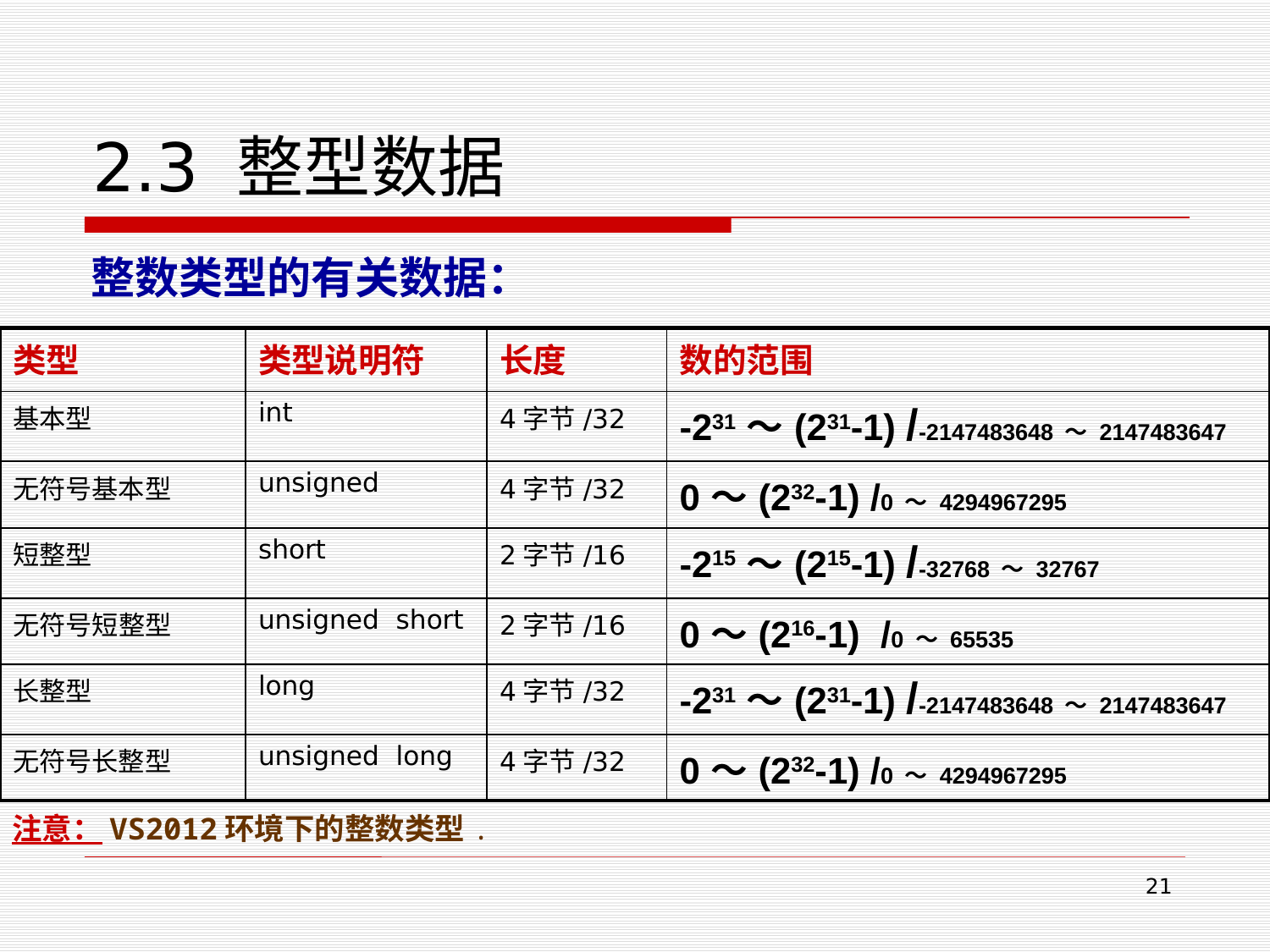

# 2.3 整型数据
整数类型的有关数据：
| 类型 | 类型说明符 | 长度 | 数的范围 |
| --- | --- | --- | --- |
| 基本型 | int | 4字节/32 | -231 ～(231-1) /-2147483648 ～ 2147483647 |
| 无符号基本型 | unsigned | 4字节/32 | 0 ～(232-1) /0 ～ 4294967295 |
| 短整型 | short | 2字节/16 | -215 ～(215-1) /-32768 ～ 32767 |
| 无符号短整型 | unsigned short | 2字节/16 | 0 ～(216-1) /0 ～ 65535 |
| 长整型 | long | 4字节/32 | -231 ～(231-1) /-2147483648 ～ 2147483647 |
| 无符号长整型 | unsigned long | 4字节/32 | 0 ～(232-1) /0 ～ 4294967295 |
  注意：VS2012环境下的整数类型.
21